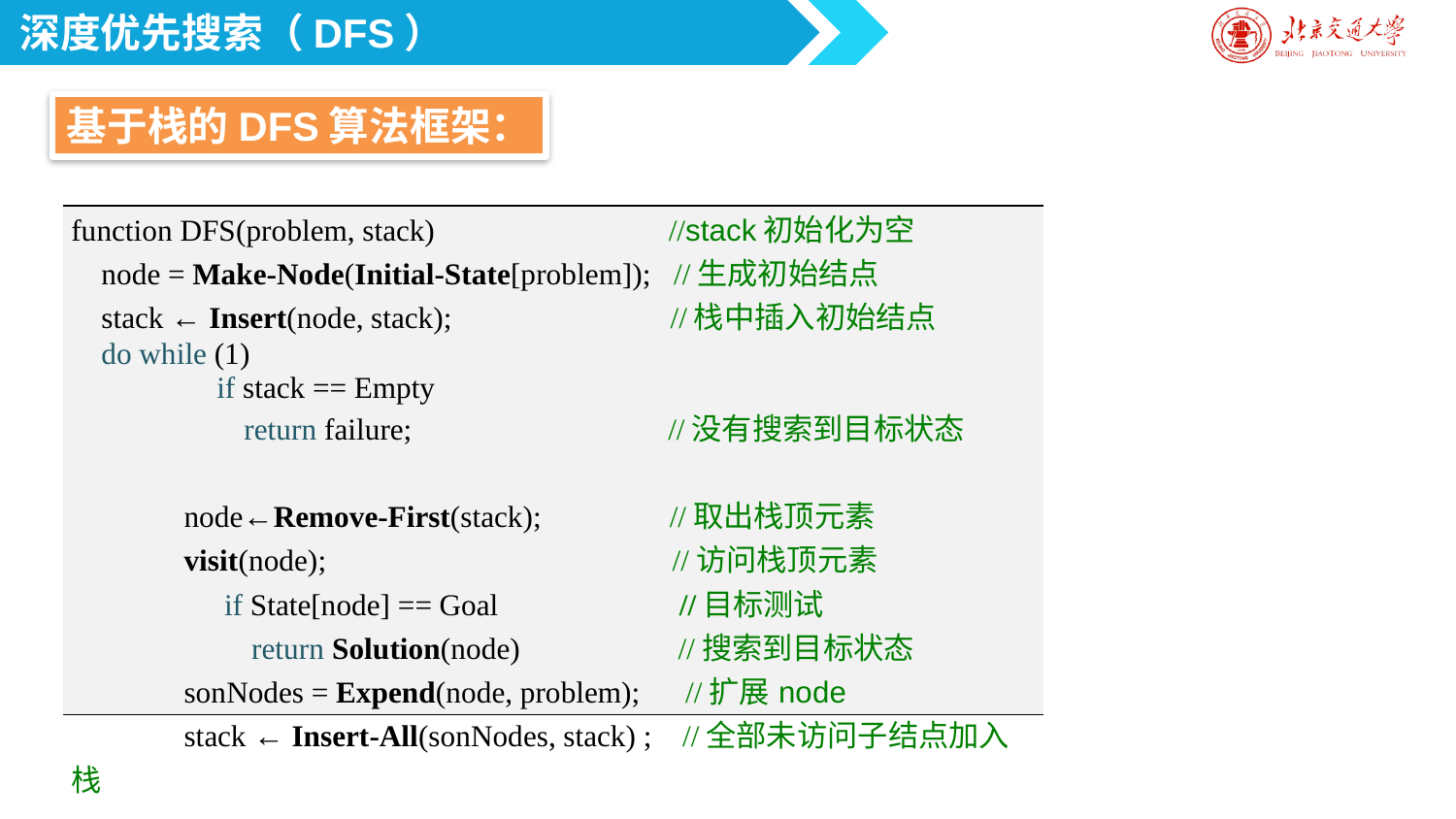

深度优先搜索（DFS）
基于栈的DFS算法框架：
| function DFS(problem, stack) //stack初始化为空 node = Make-Node(Initial-State[problem]); //生成初始结点 stack ← Insert(node, stack); //栈中插入初始结点 do while (1) if stack == Empty return failure; //没有搜索到目标状态 node←Remove-First(stack); //取出栈顶元素 visit(node); //访问栈顶元素 if State[node] == Goal //目标测试 return Solution(node) //搜索到目标状态 sonNodes = Expend(node, problem); //扩展node stack ← Insert-All(sonNodes, stack) ; //全部未访问子结点加入栈 |
| --- |